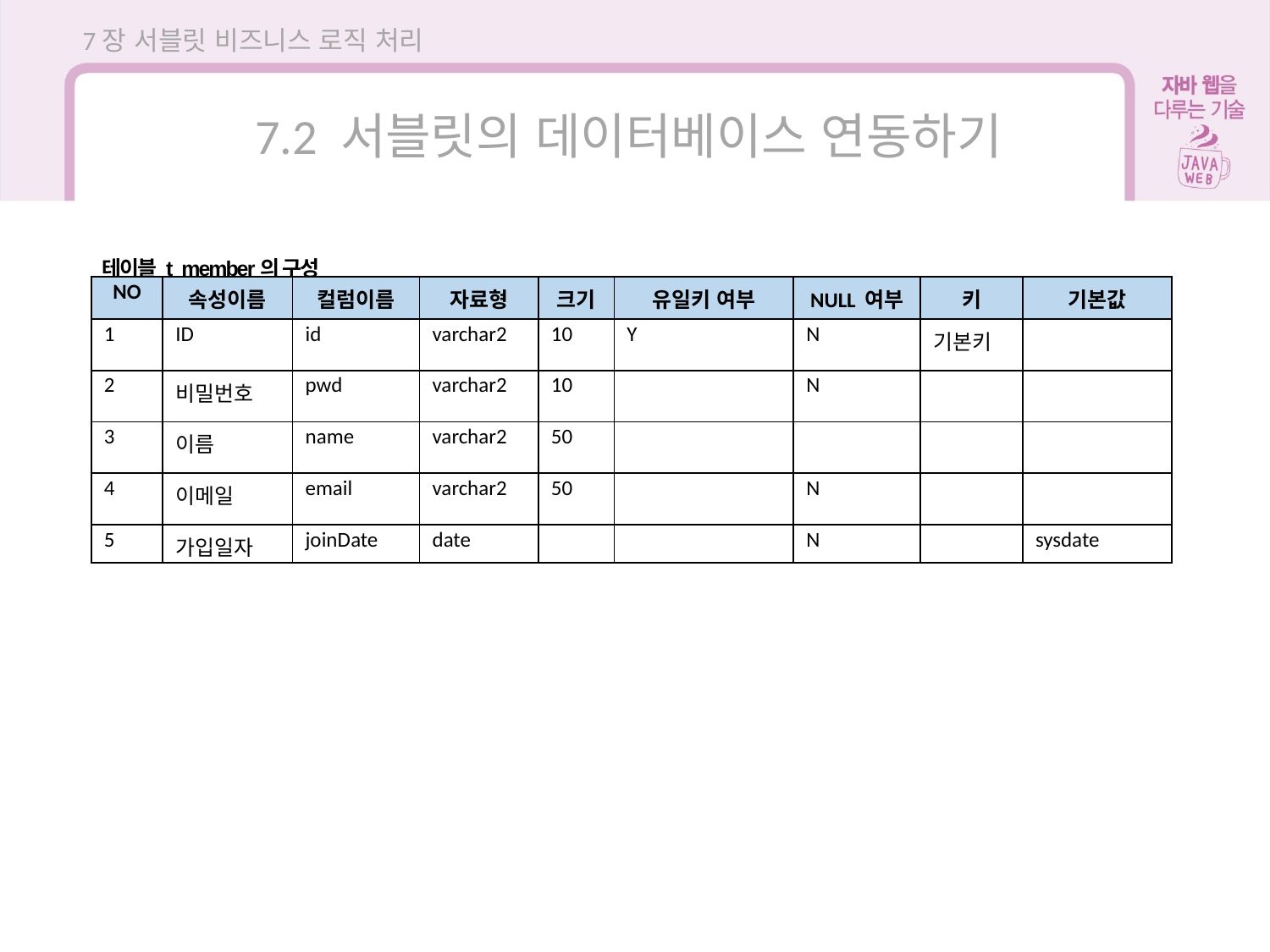

7장 서블릿 비즈니스 로직 처리
7.2 서블릿의 데이터베이스 연동하기
테이블 t_member의 구성
| NO | 속성이름 | 컬럼이름 | 자료형 | 크기 | 유일키 여부 | NULL 여부 | 키 | 기본값 |
| --- | --- | --- | --- | --- | --- | --- | --- | --- |
| 1 | ID | id | varchar2 | 10 | Y | N | 기본키 |  |
| 2 | 비밀번호 | pwd | varchar2 | 10 |  | N |  |  |
| 3 | 이름 | name | varchar2 | 50 |  |  |  |  |
| 4 | 이메일 | email | varchar2 | 50 |  | N |  |  |
| 5 | 가입일자 | joinDate | date |  |  | N |  | sysdate |